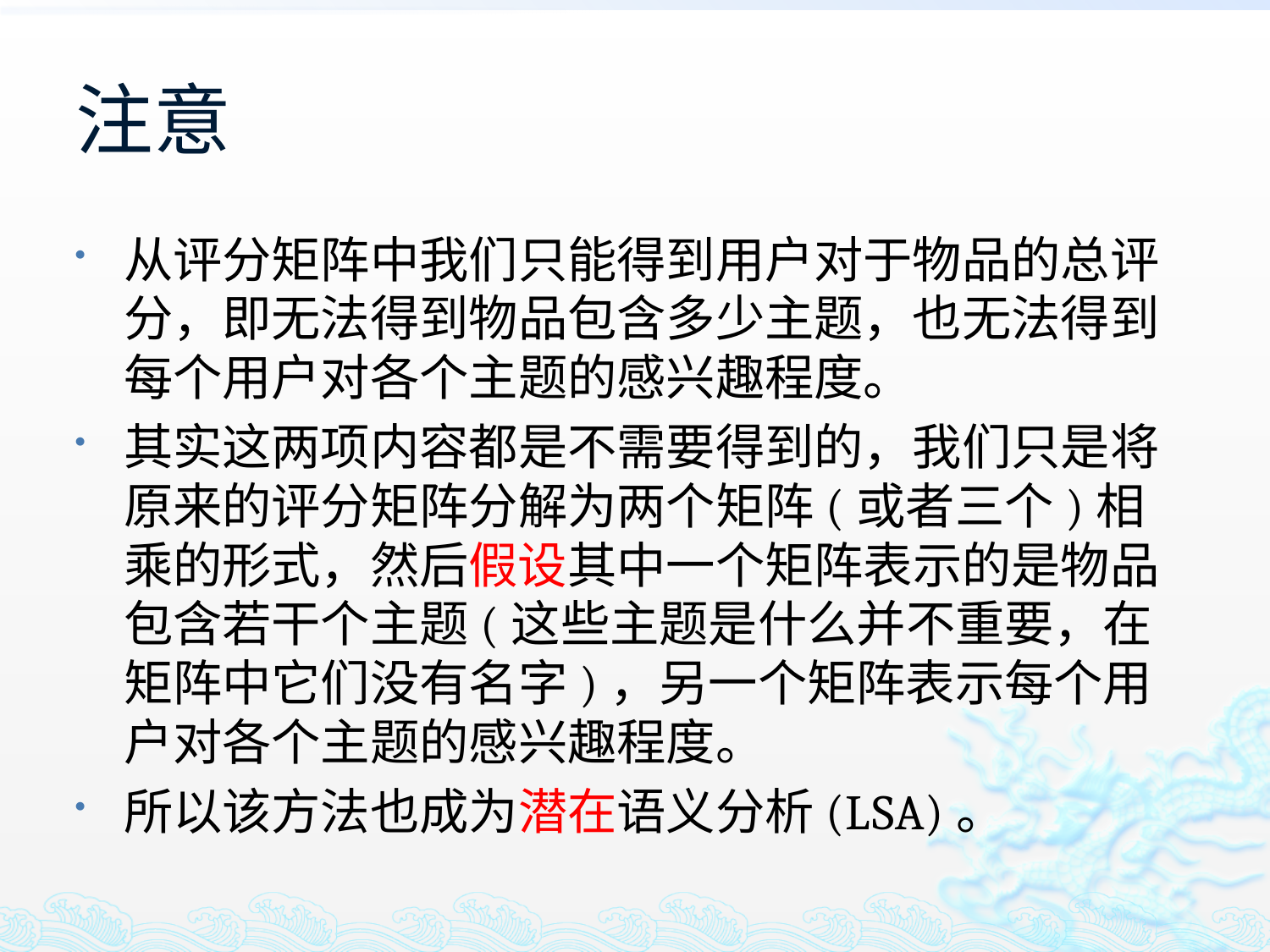

# 注意
从评分矩阵中我们只能得到用户对于物品的总评分，即无法得到物品包含多少主题，也无法得到每个用户对各个主题的感兴趣程度。
其实这两项内容都是不需要得到的，我们只是将原来的评分矩阵分解为两个矩阵(或者三个)相乘的形式，然后假设其中一个矩阵表示的是物品包含若干个主题(这些主题是什么并不重要，在矩阵中它们没有名字)，另一个矩阵表示每个用户对各个主题的感兴趣程度。
所以该方法也成为潜在语义分析(LSA)。